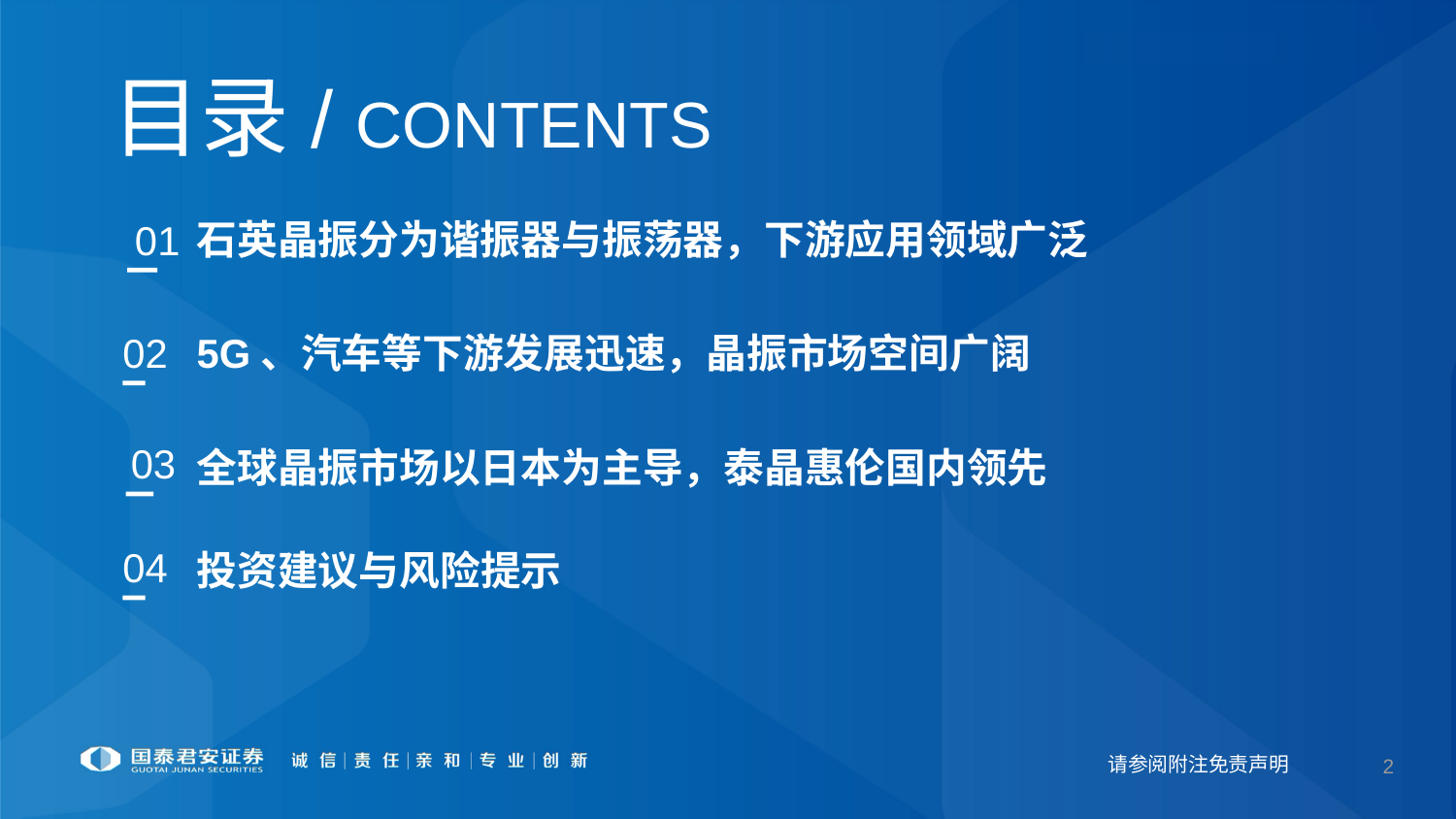

目录
/ CONTENTS
石英晶振分为谐振器与振荡器，下游应用领域广泛
01

5G、汽车等下游发展迅速，晶振市场空间广阔
02

03
全球晶振市场以日本为主导，泰晶惠伦国内领先

04
投资建议与风险提示